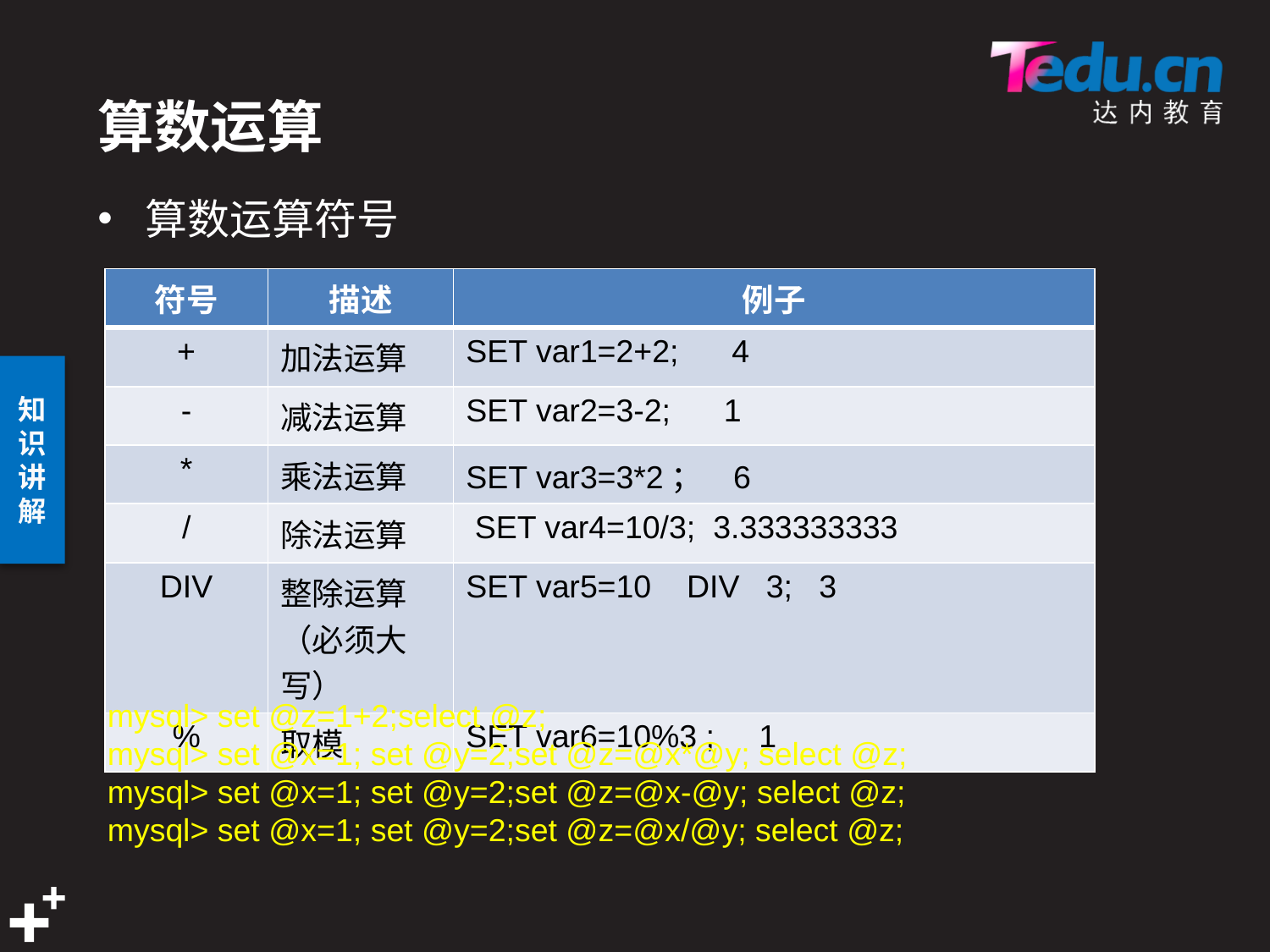

# 算数运算
算数运算符号
| 符号 | 描述 | 例子 |
| --- | --- | --- |
| + | 加法运算 | SET var1=2+2; 4 |
| - | 减法运算 | SET var2=3-2; 1 |
| \* | 乘法运算 | SET var3=3\*2； 6 |
| / | 除法运算 | SET var4=10/3; 3.333333333 |
| DIV | 整除运算（必须大写） | SET var5=10 DIV 3; 3 |
| % | 取模 | SET var6=10%3 ; 1 |
mysql> set @z=1+2;select @z;
mysql> set @x=1; set @y=2;set @z=@x*@y; select @z;
mysql> set @x=1; set @y=2;set @z=@x-@y; select @z;
mysql> set @x=1; set @y=2;set @z=@x/@y; select @z;